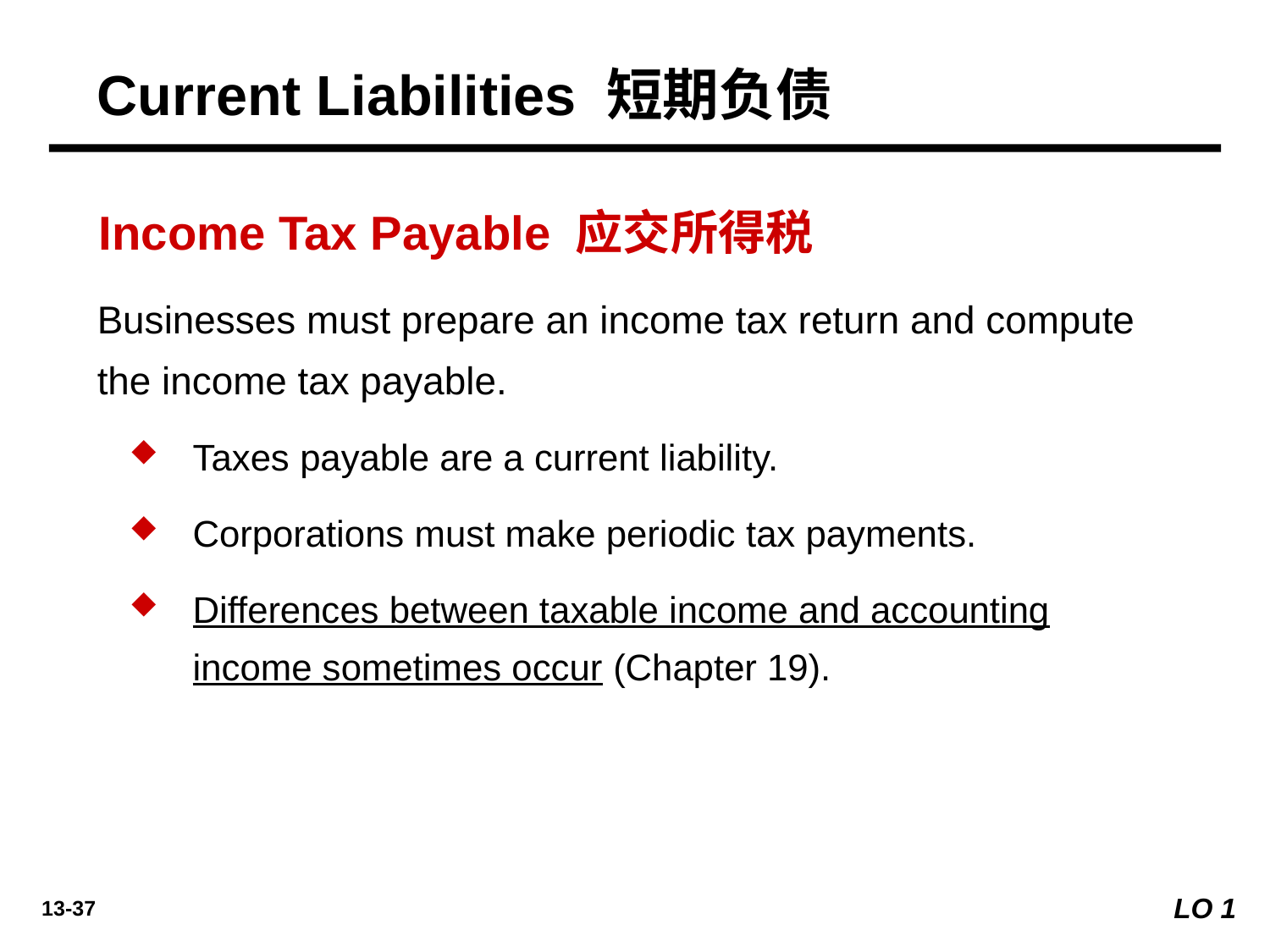

Current Liabilities 短期负债

Income Tax Payable 应交所得税
Businesses must prepare an income tax return and compute the income tax payable.
Taxes payable are a current liability.
Corporations must make periodic tax payments.
Differences between taxable income and accounting income sometimes occur (Chapter 19).
LO 1